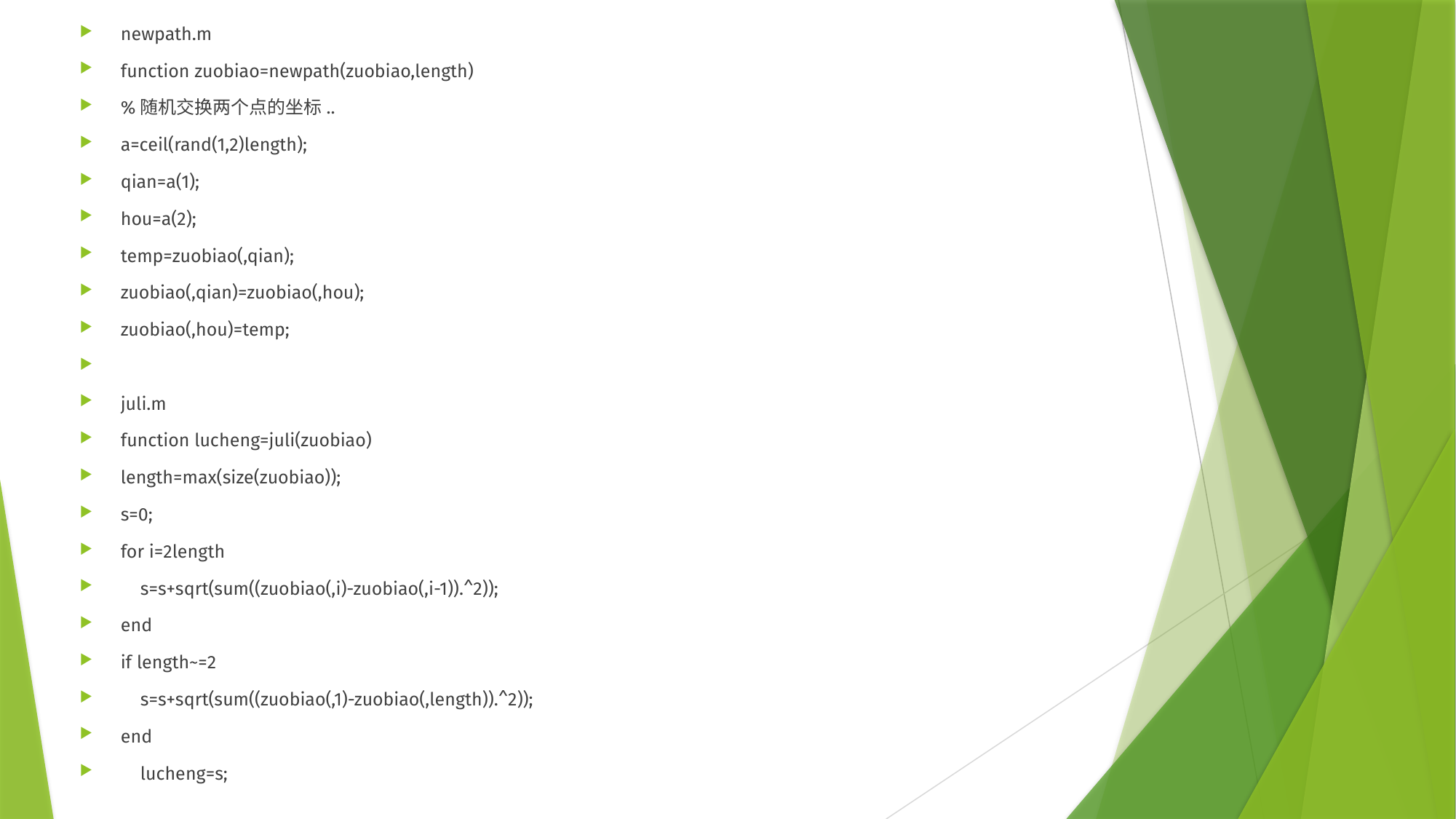

newpath.m
function zuobiao=newpath(zuobiao,length)
%随机交换两个点的坐标..
a=ceil(rand(1,2)length);
qian=a(1);
hou=a(2);
temp=zuobiao(,qian);
zuobiao(,qian)=zuobiao(,hou);
zuobiao(,hou)=temp;

juli.m
function lucheng=juli(zuobiao)
length=max(size(zuobiao));
s=0;
for i=2length
    s=s+sqrt(sum((zuobiao(,i)-zuobiao(,i-1)).^2));
end
if length~=2
    s=s+sqrt(sum((zuobiao(,1)-zuobiao(,length)).^2));
end
    lucheng=s;